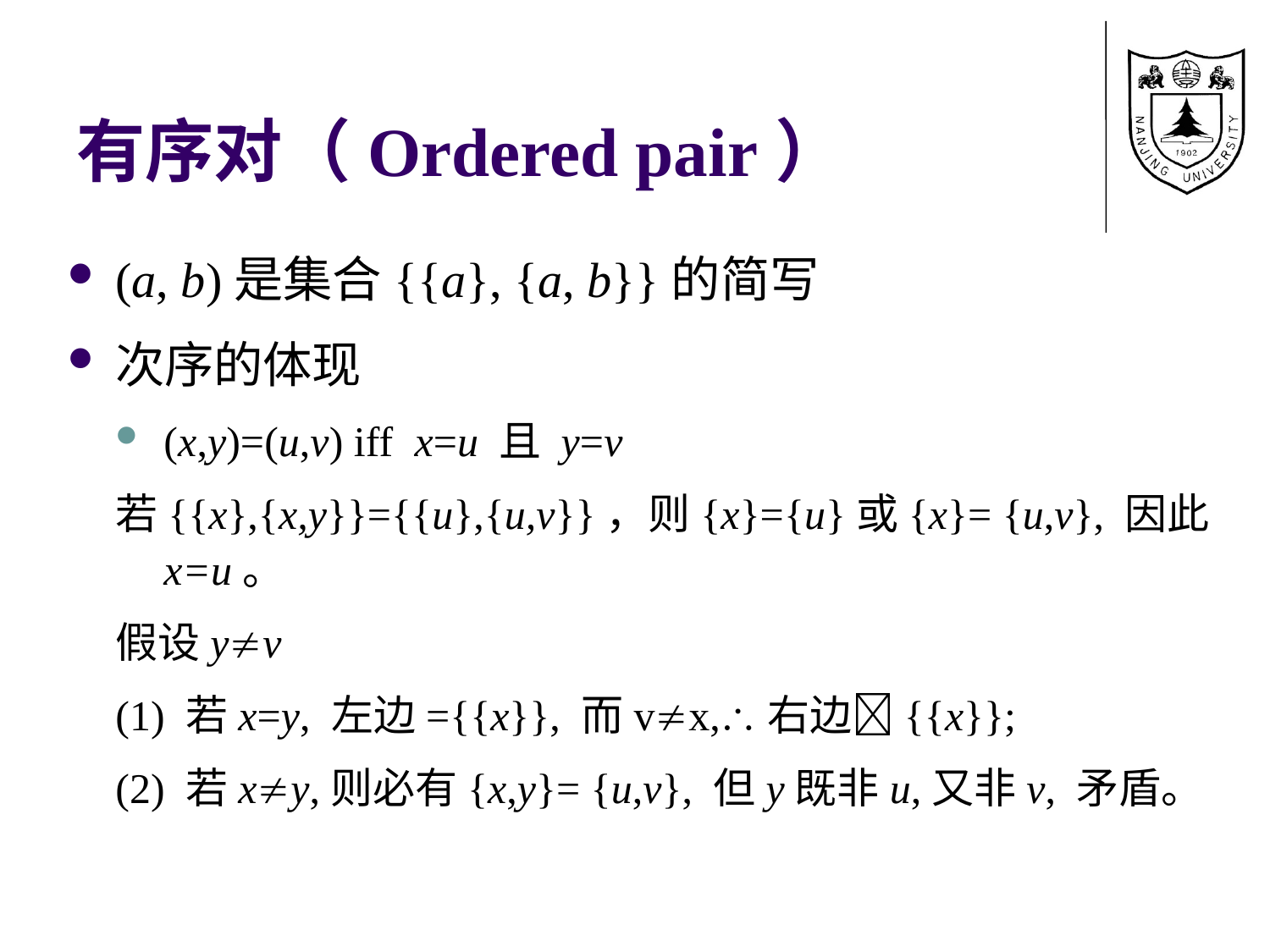

# 有序对（Ordered pair）
(a, b)是集合{{a}, {a, b}}的简写
次序的体现
(x,y)=(u,v) iff  x=u 且 y=v
若{{x},{x,y}}={{u},{u,v}}，则{x}={u}或{x}= {u,v}, 因此x=u。
假设y≠v
(1) 若x=y, 左边={{x}}, 而v≠x,∴右边≠{{x}};
(2) 若x≠y,则必有{x,y}= {u,v}, 但y既非u,又非v, 矛盾。